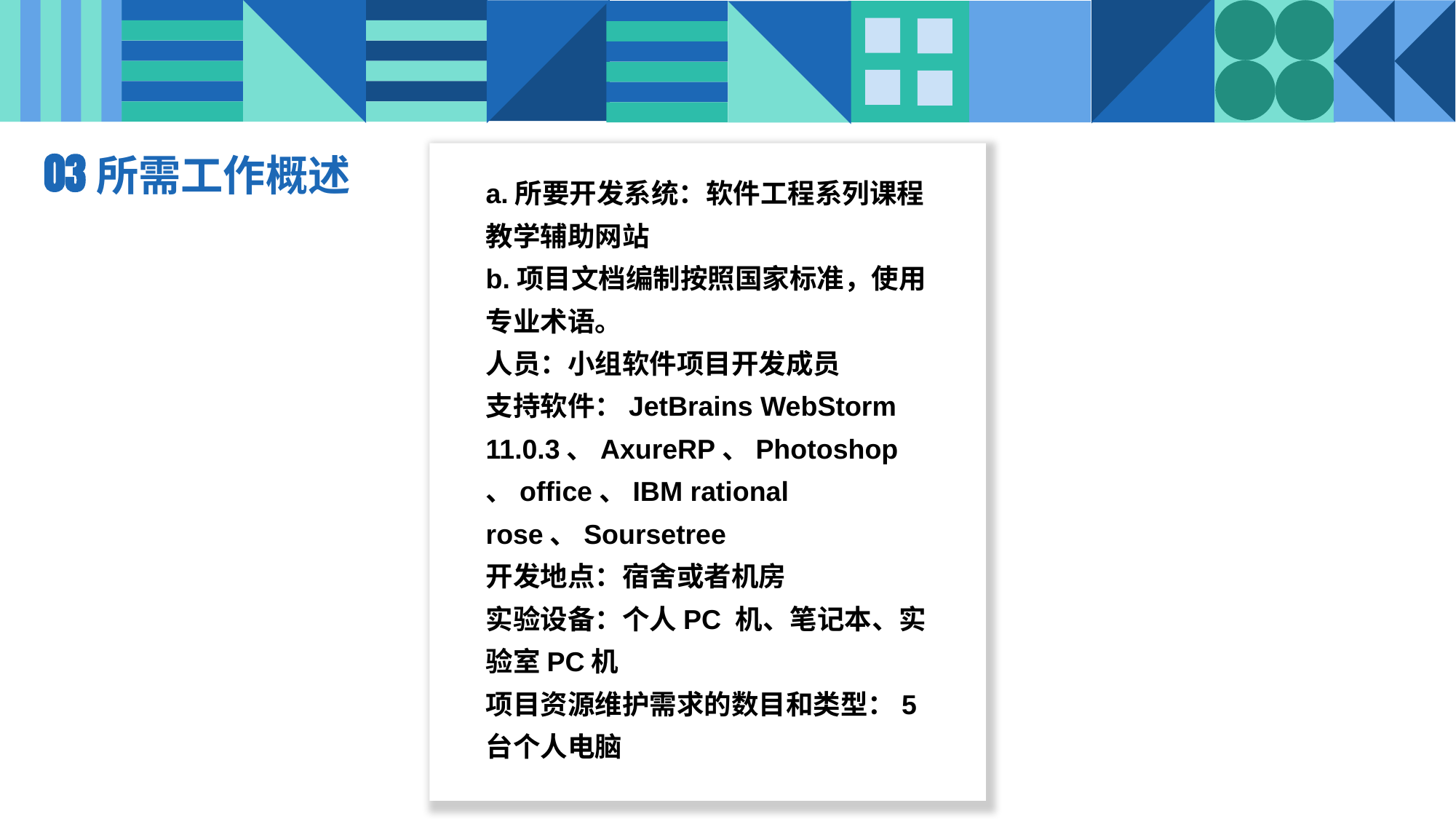

a.所要开发系统：软件工程系列课程教学辅助网站
b.项目文档编制按照国家标准，使用专业术语。
人员：小组软件项目开发成员
支持软件：JetBrains WebStorm 11.0.3、AxureRP、Photoshop、office、IBM rational rose、Soursetree
开发地点：宿舍或者机房
实验设备：个人PC 机、笔记本、实验室PC机
项目资源维护需求的数目和类型：5台个人电脑
03所需工作概述